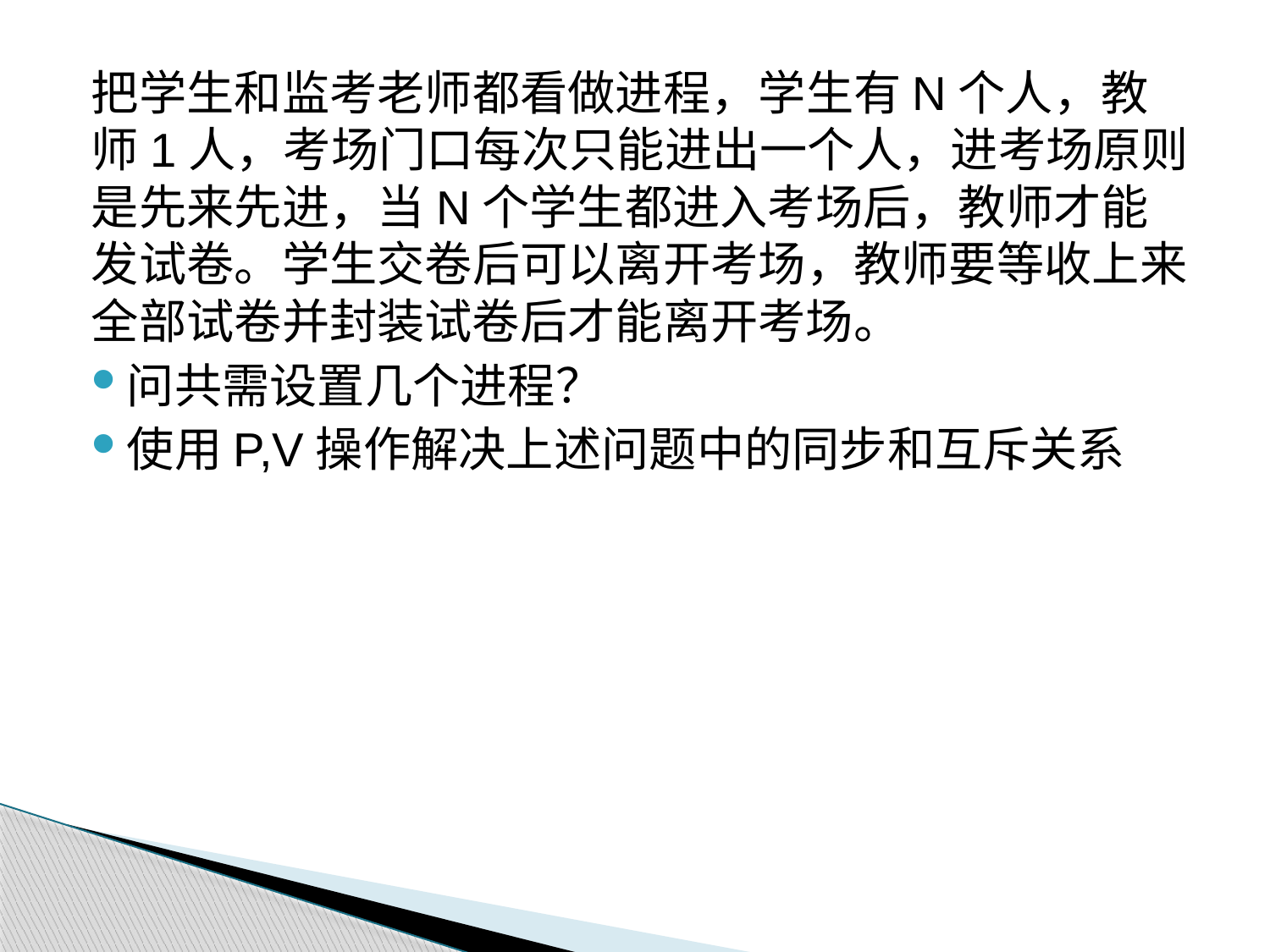

把学生和监考老师都看做进程，学生有N个人，教师1人，考场门口每次只能进出一个人，进考场原则是先来先进，当N个学生都进入考场后，教师才能发试卷。学生交卷后可以离开考场，教师要等收上来全部试卷并封装试卷后才能离开考场。
问共需设置几个进程？
使用P,V操作解决上述问题中的同步和互斥关系